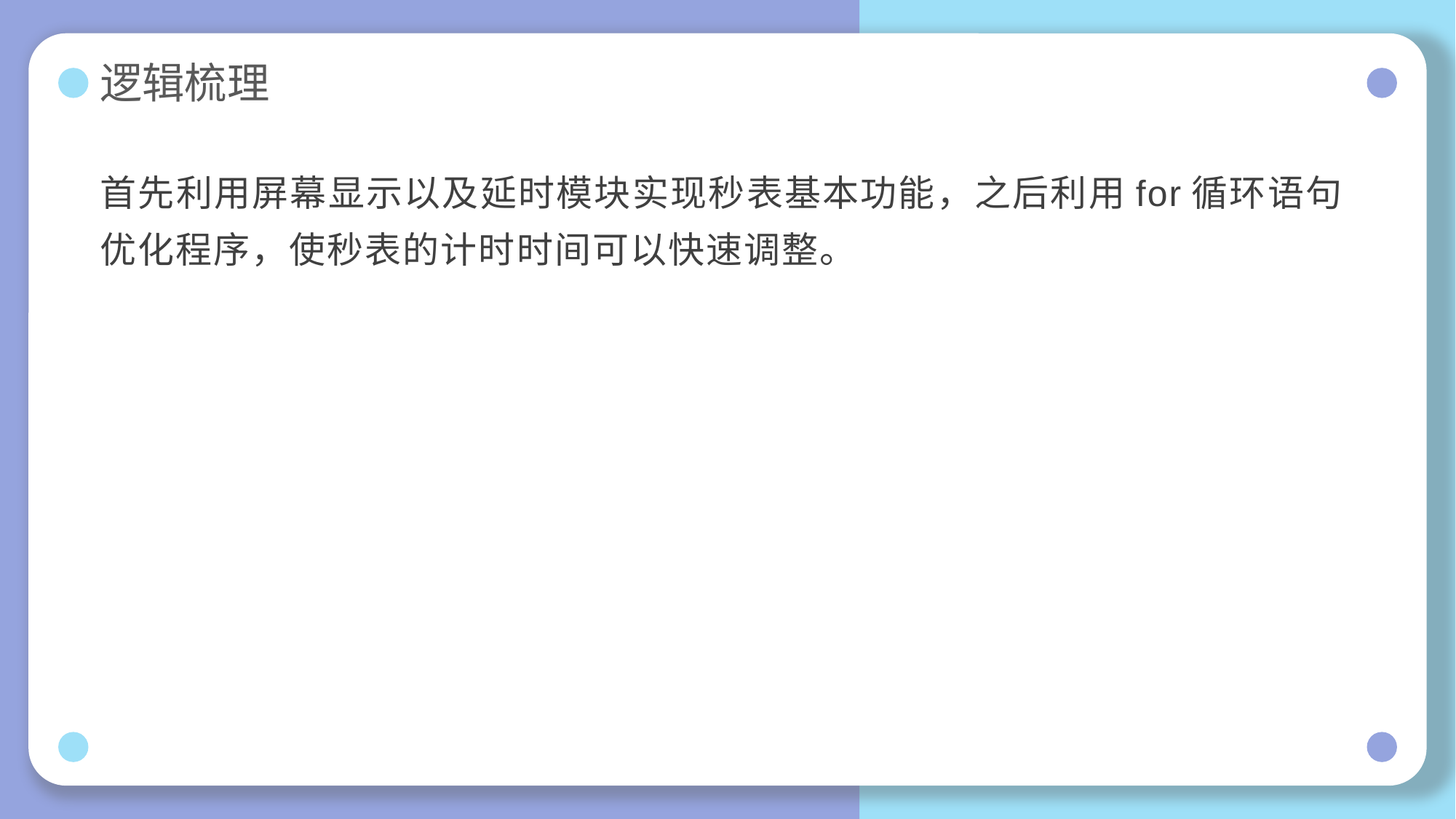

# 逻辑梳理
首先利用屏幕显示以及延时模块实现秒表基本功能，之后利用for循环语句优化程序，使秒表的计时时间可以快速调整。